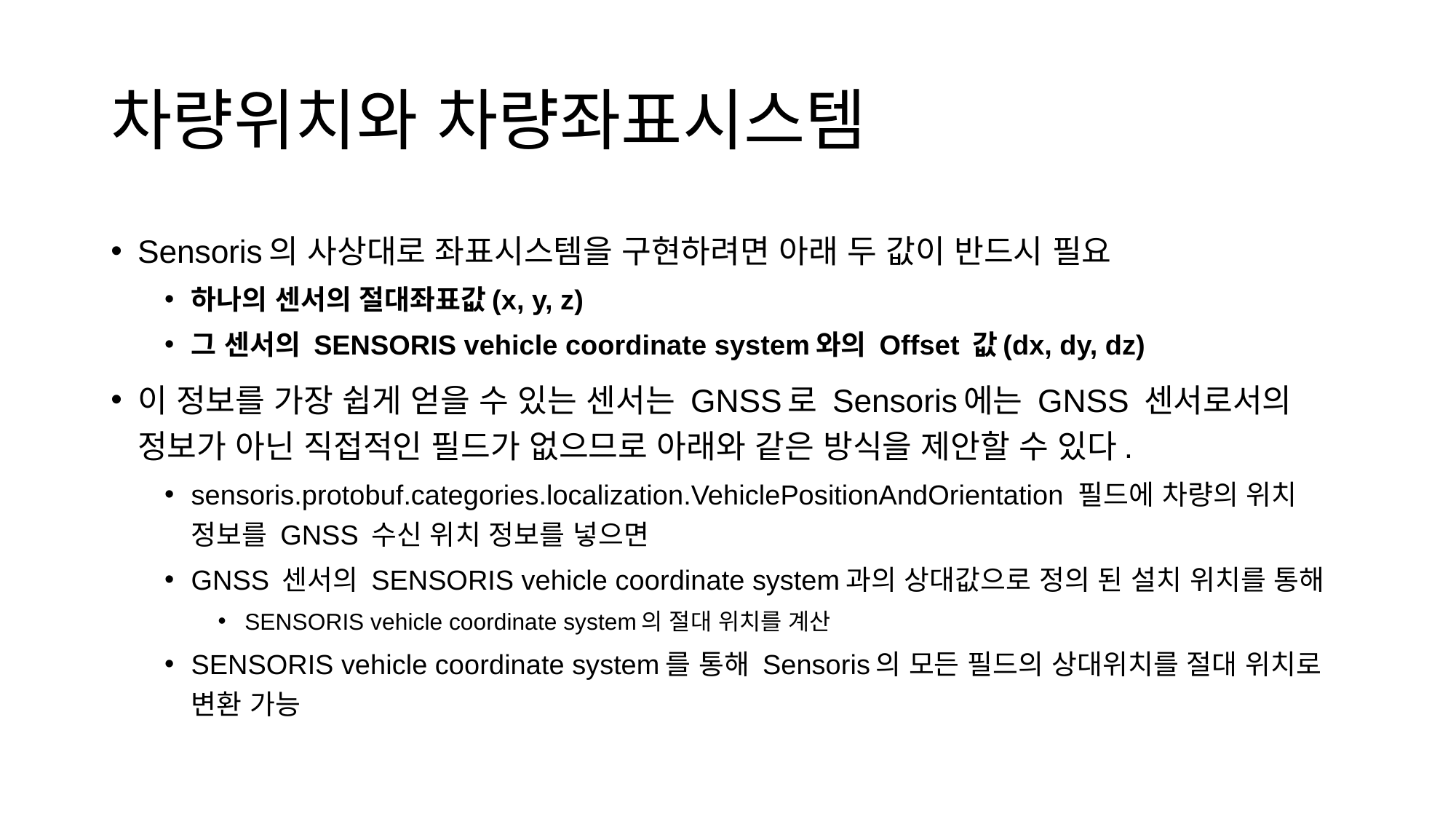

# 차량위치와 차량좌표시스템
Sensoris의 사상대로 좌표시스템을 구현하려면 아래 두 값이 반드시 필요
하나의 센서의 절대좌표값(x, y, z)
그 센서의 SENSORIS vehicle coordinate system와의 Offset 값(dx, dy, dz)
이 정보를 가장 쉽게 얻을 수 있는 센서는 GNSS로 Sensoris에는 GNSS 센서로서의 정보가 아닌 직접적인 필드가 없으므로 아래와 같은 방식을 제안할 수 있다.
sensoris.protobuf.categories.localization.VehiclePositionAndOrientation 필드에 차량의 위치 정보를 GNSS 수신 위치 정보를 넣으면
GNSS 센서의 SENSORIS vehicle coordinate system과의 상대값으로 정의 된 설치 위치를 통해
SENSORIS vehicle coordinate system의 절대 위치를 계산
SENSORIS vehicle coordinate system를 통해 Sensoris의 모든 필드의 상대위치를 절대 위치로 변환 가능